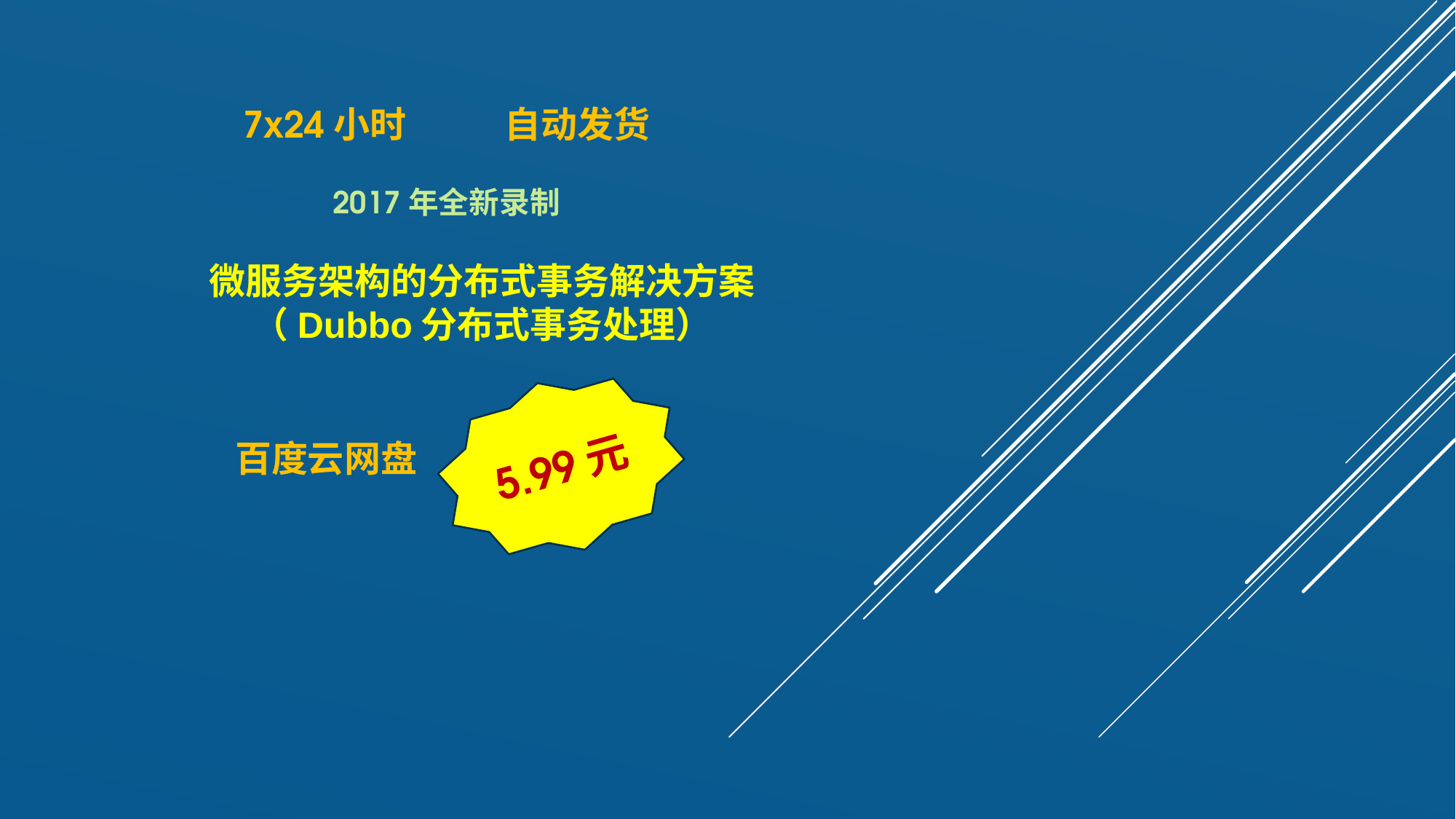

7x24小时            自动发货
2017年全新录制
微服务架构的分布式事务解决方案（Dubbo分布式事务处理）

5.99元
百度云网盘